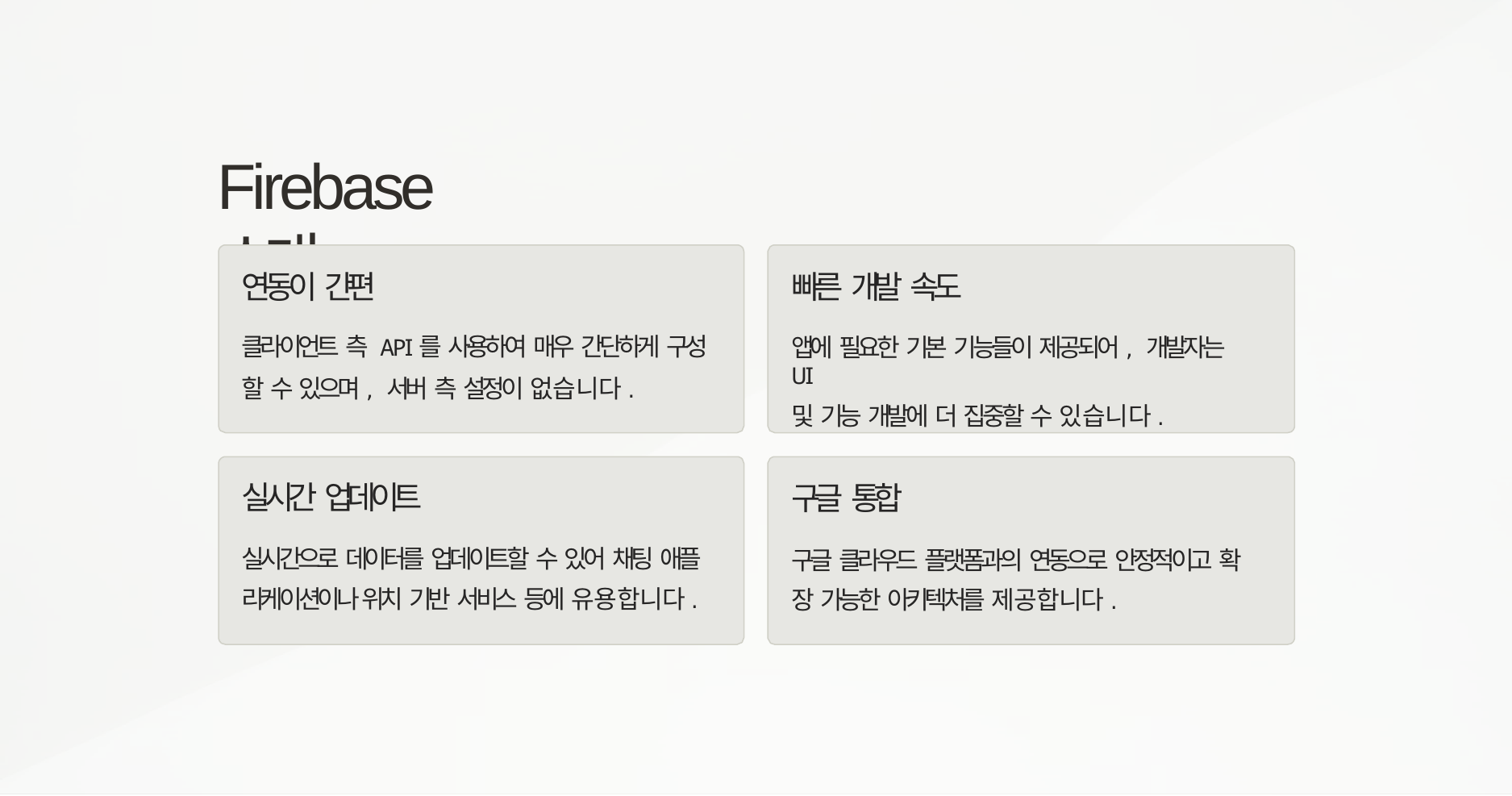

# Firebase 소개

연동이 간편
클라이언트 측 API를 사용하여 매우 간단하게 구성 할 수 있으며, 서버 측 설정이 없습니다.

실시간 업데이트
실시간으로 데이터를 업데이트할 수 있어 채팅 애플 리케이션이나 위치 기반 서비스 등에 유용합니다.
빠른 개발 속도
앱에 필요한 기본 기능들이 제공되어, 개발자는 UI
및 기능 개발에 더 집중할 수 있습니다.

구글 통합
구글 클라우드 플랫폼과의 연동으로 안정적이고 확 장 가능한 아키텍처를 제공합니다.